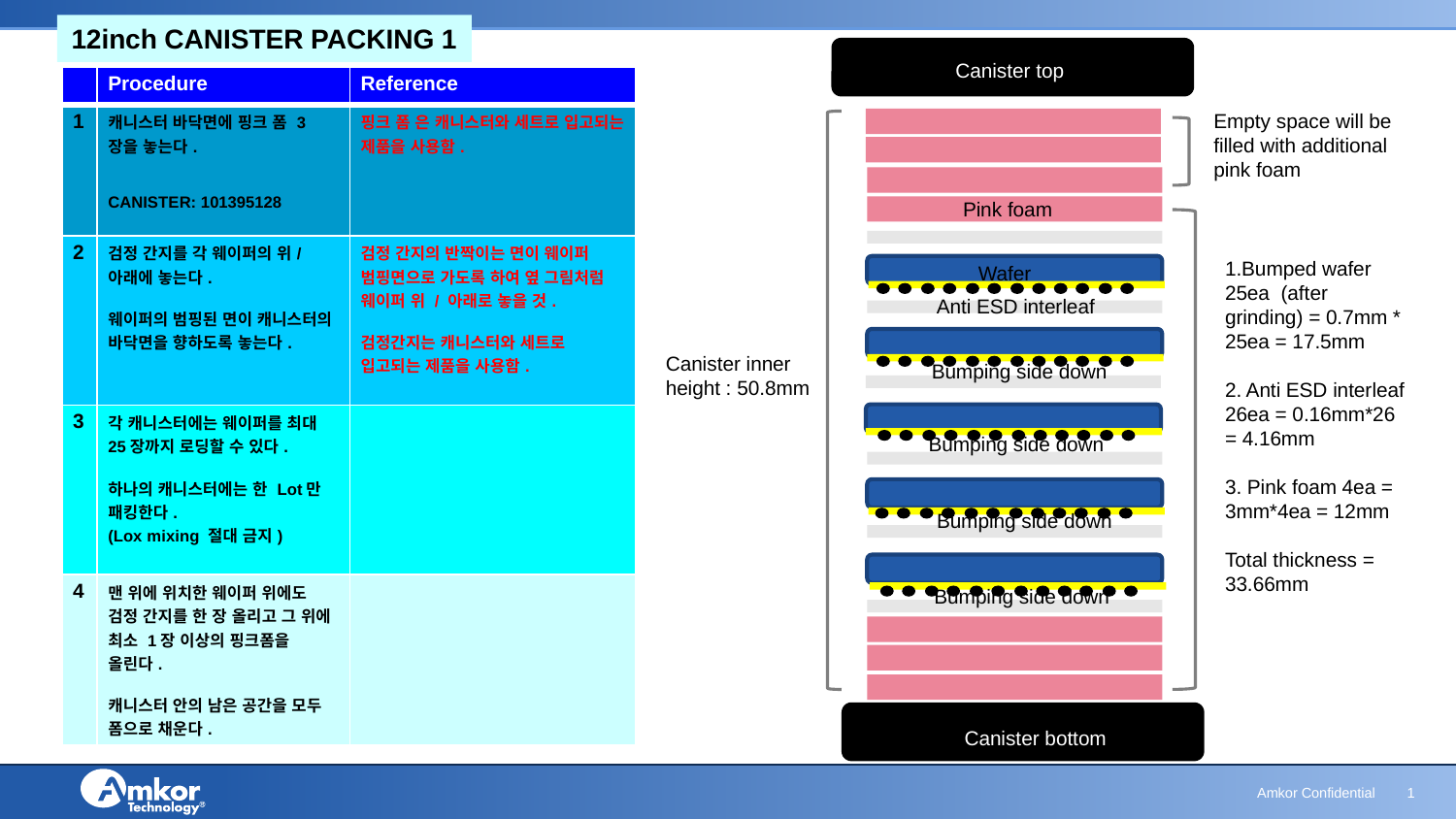

12inch CANISTER PACKING 1

Canister top
|  | Procedure | Reference |
| --- | --- | --- |
| 1 | 캐니스터 바닥면에 핑크 폼 3장을 놓는다. CANISTER: 101395128 | 핑크 폼 은 캐니스터와 세트로 입고되는 제품을 사용함. |
| 2 | 검정 간지를 각 웨이퍼의 위/아래에 놓는다. 웨이퍼의 범핑된 면이 캐니스터의 바닥면을 향하도록 놓는다. | 검정 간지의 반짝이는 면이 웨이퍼 범핑면으로 가도록 하여 옆 그림처럼 웨이퍼 위 / 아래로 놓을 것. 검정간지는 캐니스터와 세트로 입고되는 제품을 사용함. |
| 3 | 각 캐니스터에는 웨이퍼를 최대 25장까지 로딩할 수 있다. 하나의 캐니스터에는 한 Lot만 패킹한다. (Lox mixing 절대 금지) |  |
| 4 | 맨 위에 위치한 웨이퍼 위에도 검정 간지를 한 장 올리고 그 위에 최소 1장 이상의 핑크폼을 올린다. 캐니스터 안의 남은 공간을 모두 폼으로 채운다. |  |
Empty space will be filled with additional pink foam

Pink foam

1.Bumped wafer 25ea  (after grinding) = 0.7mm * 25ea = 17.5mm

2. Anti ESD interleaf 26ea = 0.16mm*26 = 4.16mm

3. Pink foam 4ea = 3mm*4ea = 12mm

Total thickness = 33.66mm
Wafer

Anti ESD interleaf

Canister inner height : 50.8mm
Bumping side down

Bumping side down

Bumping side down

Bumping side down

Canister bottom